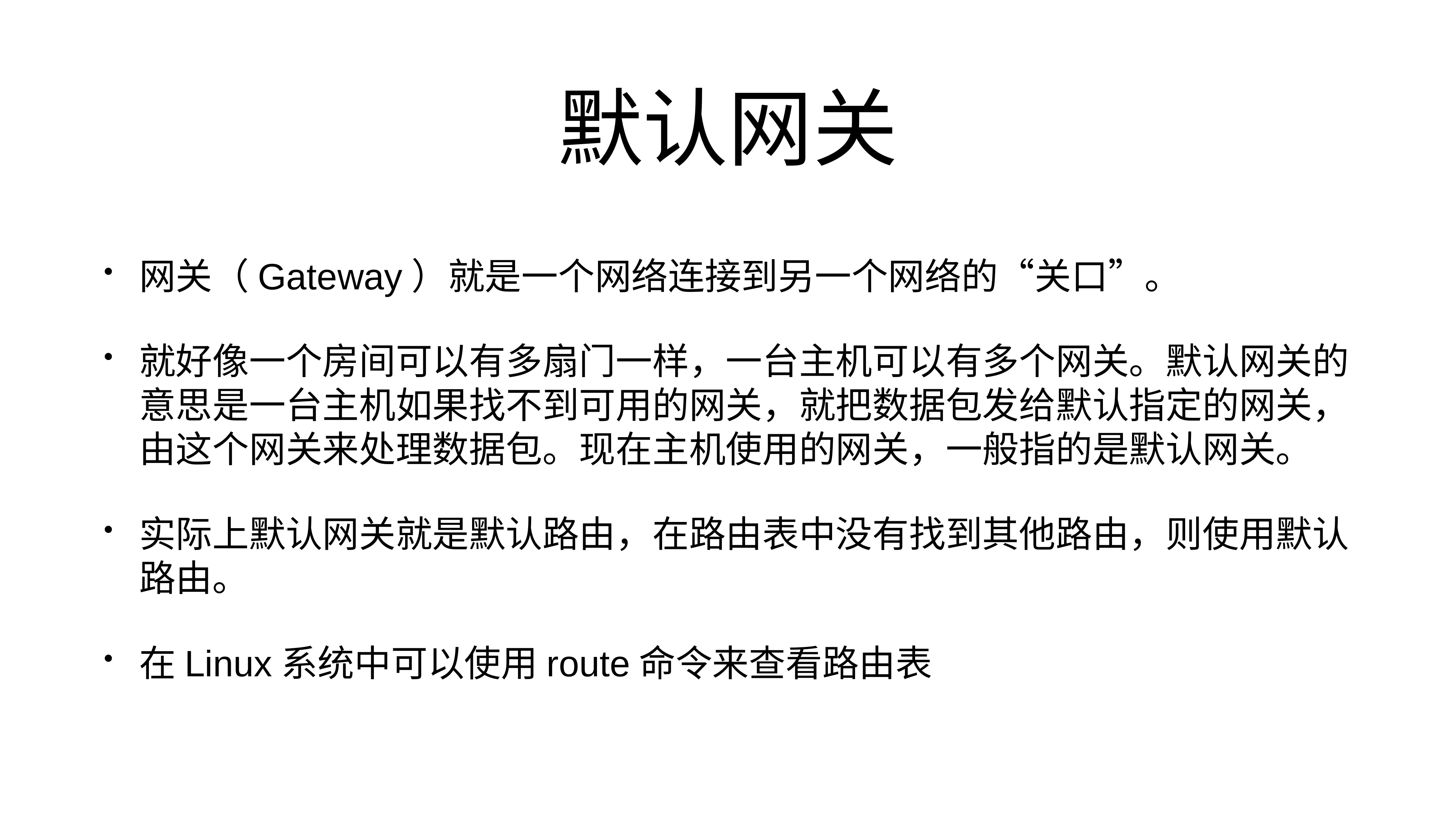

# 默认网关
网关（Gateway）就是一个网络连接到另一个网络的“关口”。
就好像一个房间可以有多扇门一样，一台主机可以有多个网关。默认网关的意思是一台主机如果找不到可用的网关，就把数据包发给默认指定的网关，由这个网关来处理数据包。现在主机使用的网关，一般指的是默认网关。
实际上默认网关就是默认路由，在路由表中没有找到其他路由，则使用默认路由。
在Linux系统中可以使用route命令来查看路由表